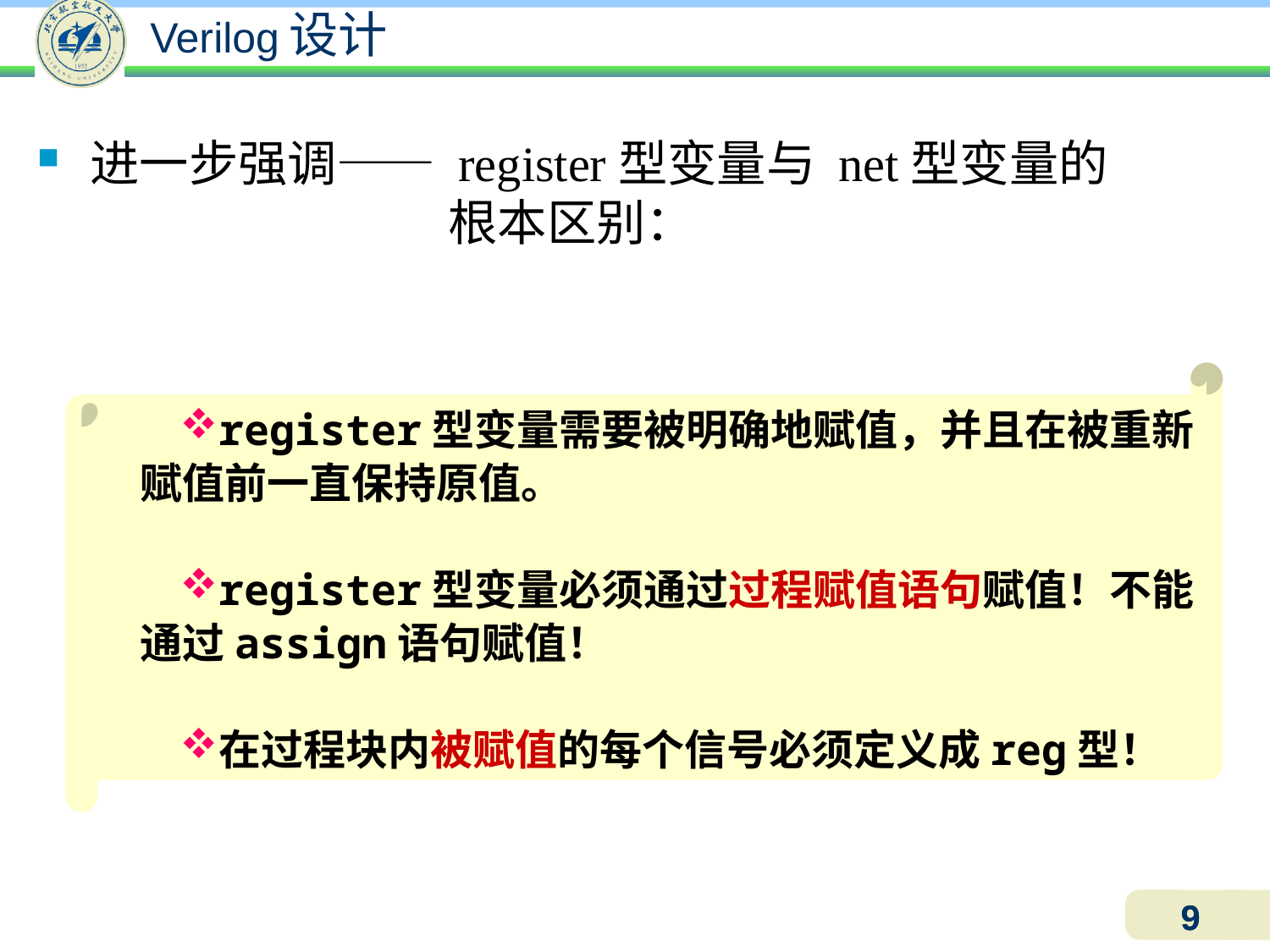

进一步强调—— register型变量与 net型变量的
			根本区别：
register型变量需要被明确地赋值，并且在被重新赋值前一直保持原值。

register型变量必须通过过程赋值语句赋值！不能通过assign语句赋值！

在过程块内被赋值的每个信号必须定义成reg型！
9
9